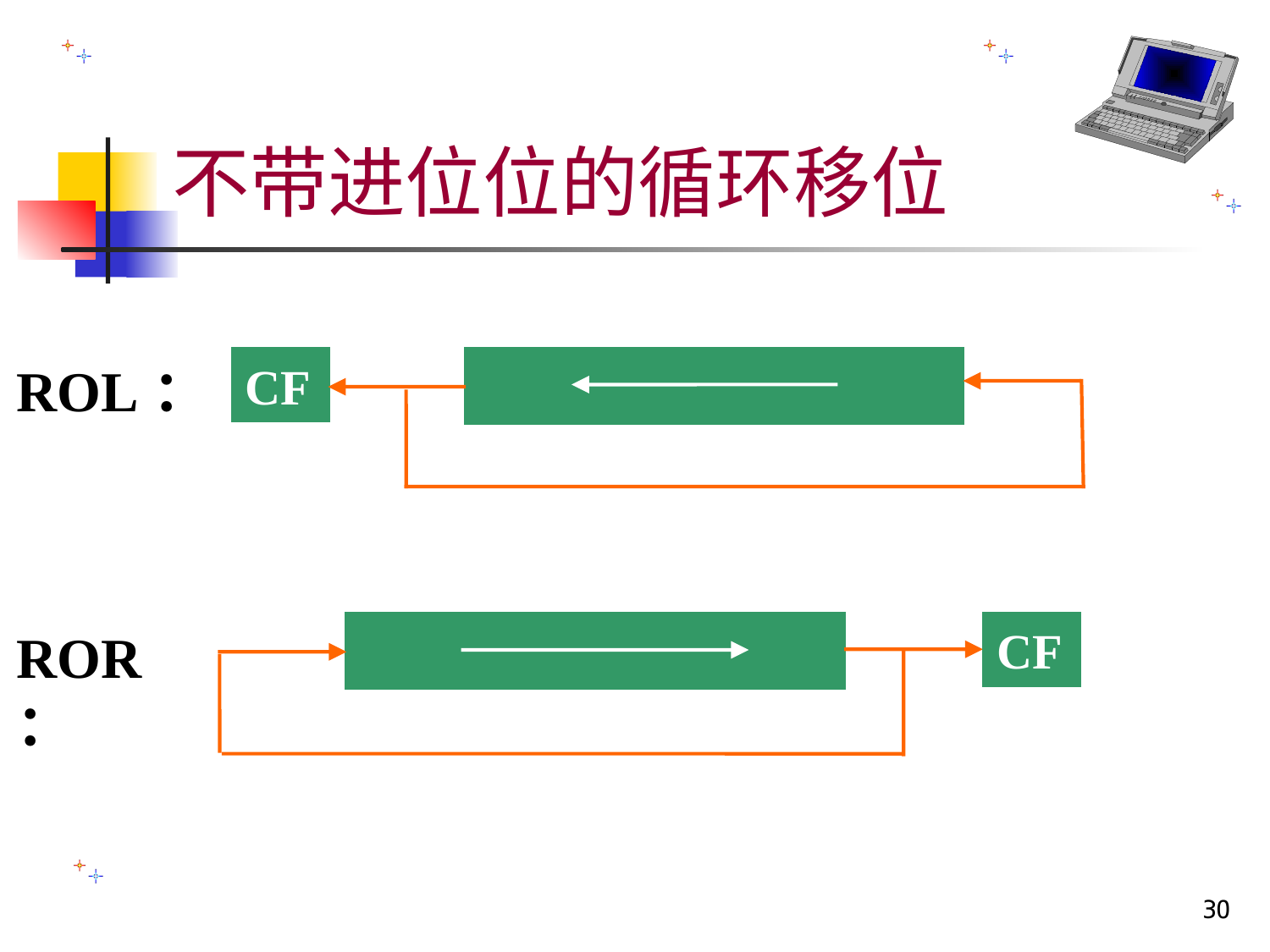

# 不带进位位的循环移位
ROL：
CF

CF
ROR：

30